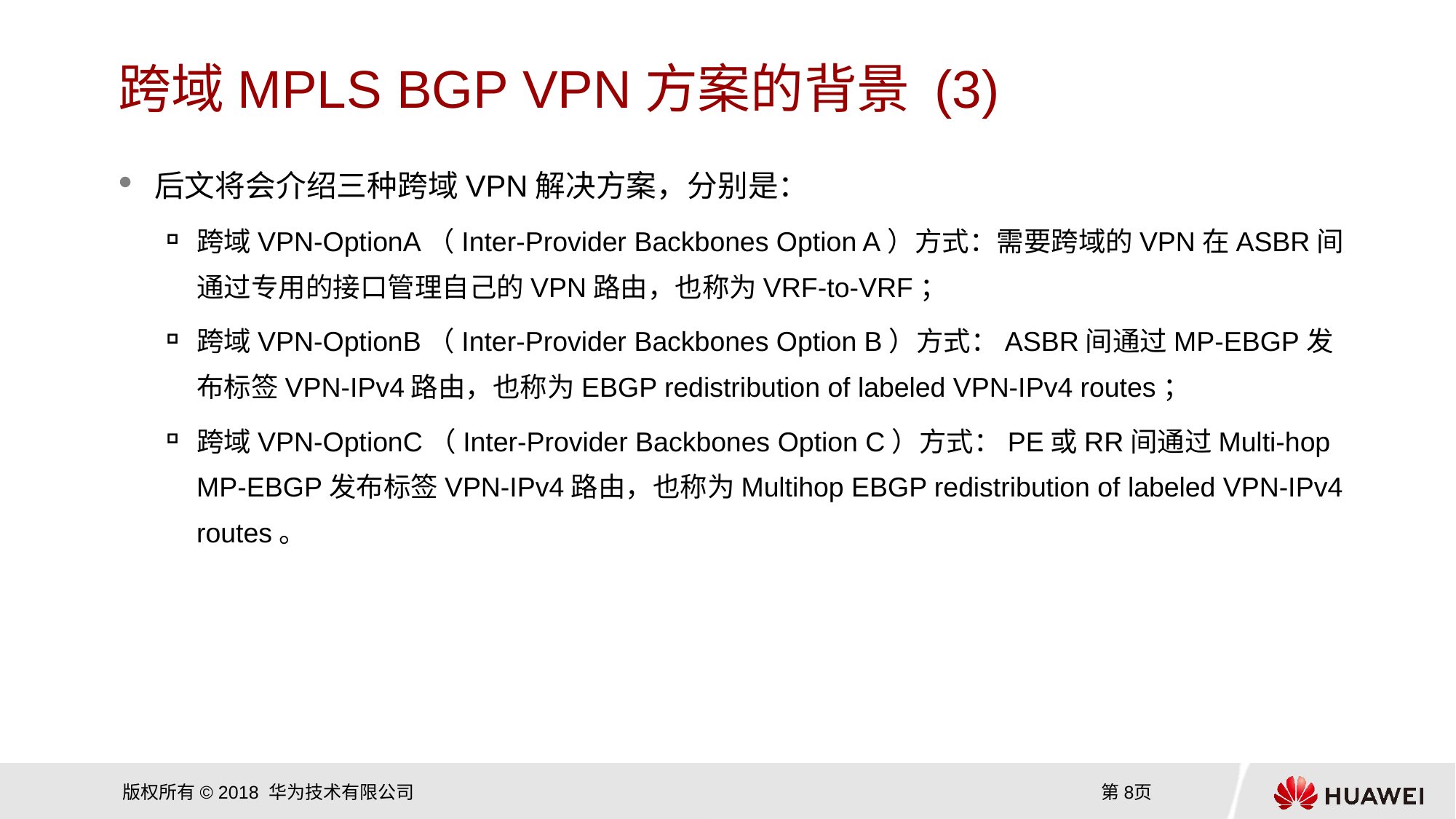

# 跨域MPLS BGP VPN方案的背景 (3)
后文将会介绍三种跨域VPN解决方案，分别是：
跨域VPN-OptionA（Inter-Provider Backbones Option A）方式：需要跨域的VPN在ASBR间通过专用的接口管理自己的VPN路由，也称为VRF-to-VRF；
跨域VPN-OptionB（Inter-Provider Backbones Option B）方式：ASBR间通过MP-EBGP发布标签VPN-IPv4路由，也称为EBGP redistribution of labeled VPN-IPv4 routes；
跨域VPN-OptionC（Inter-Provider Backbones Option C）方式：PE或RR间通过Multi-hop MP-EBGP发布标签VPN-IPv4路由，也称为Multihop EBGP redistribution of labeled VPN-IPv4 routes。